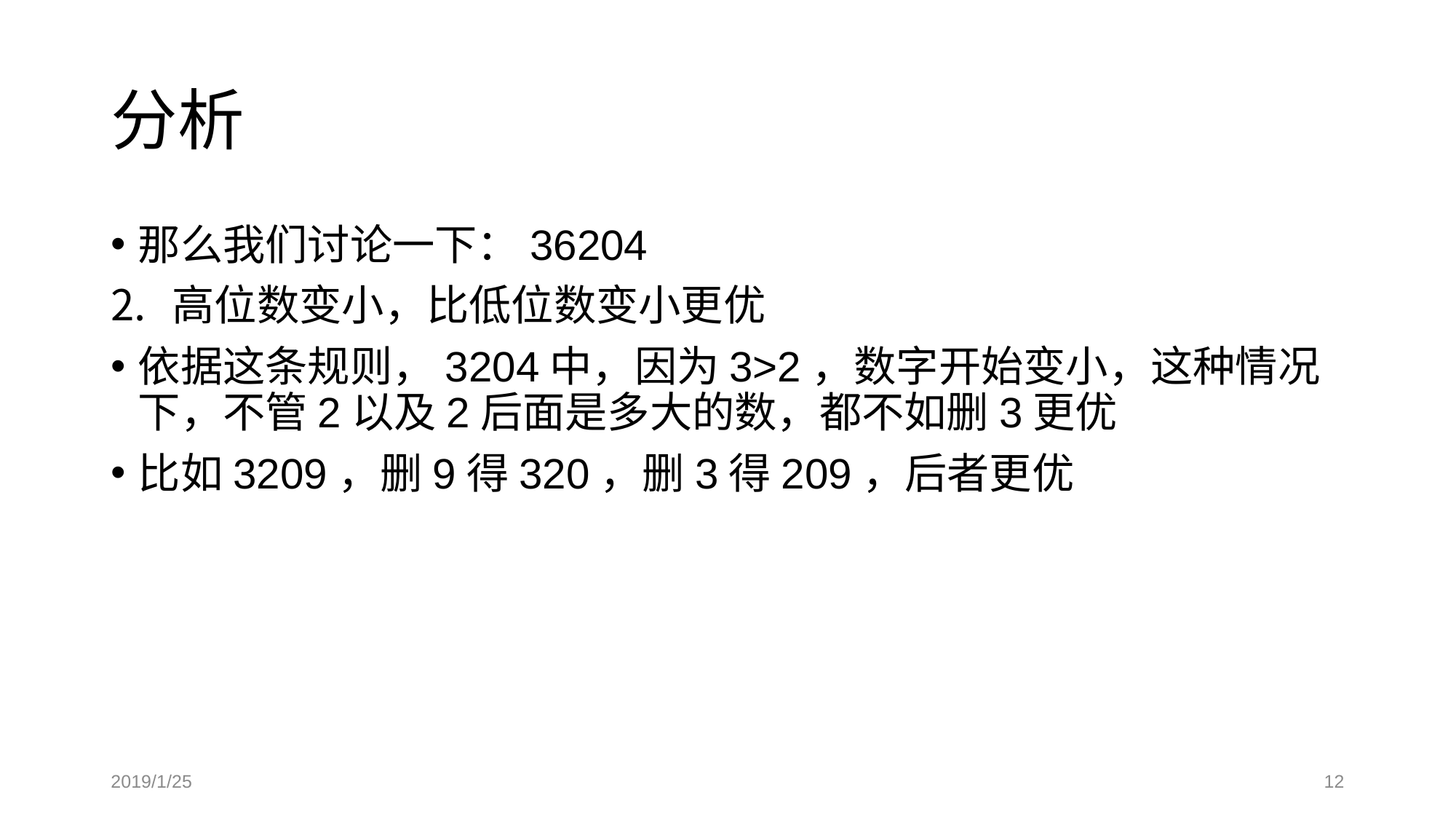

# 分析
那么我们讨论一下：36204
高位数变小，比低位数变小更优
依据这条规则，3204中，因为3>2，数字开始变小，这种情况下，不管2以及2后面是多大的数，都不如删3更优
比如3209，删9得320，删3得209，后者更优

2019/1/25
12